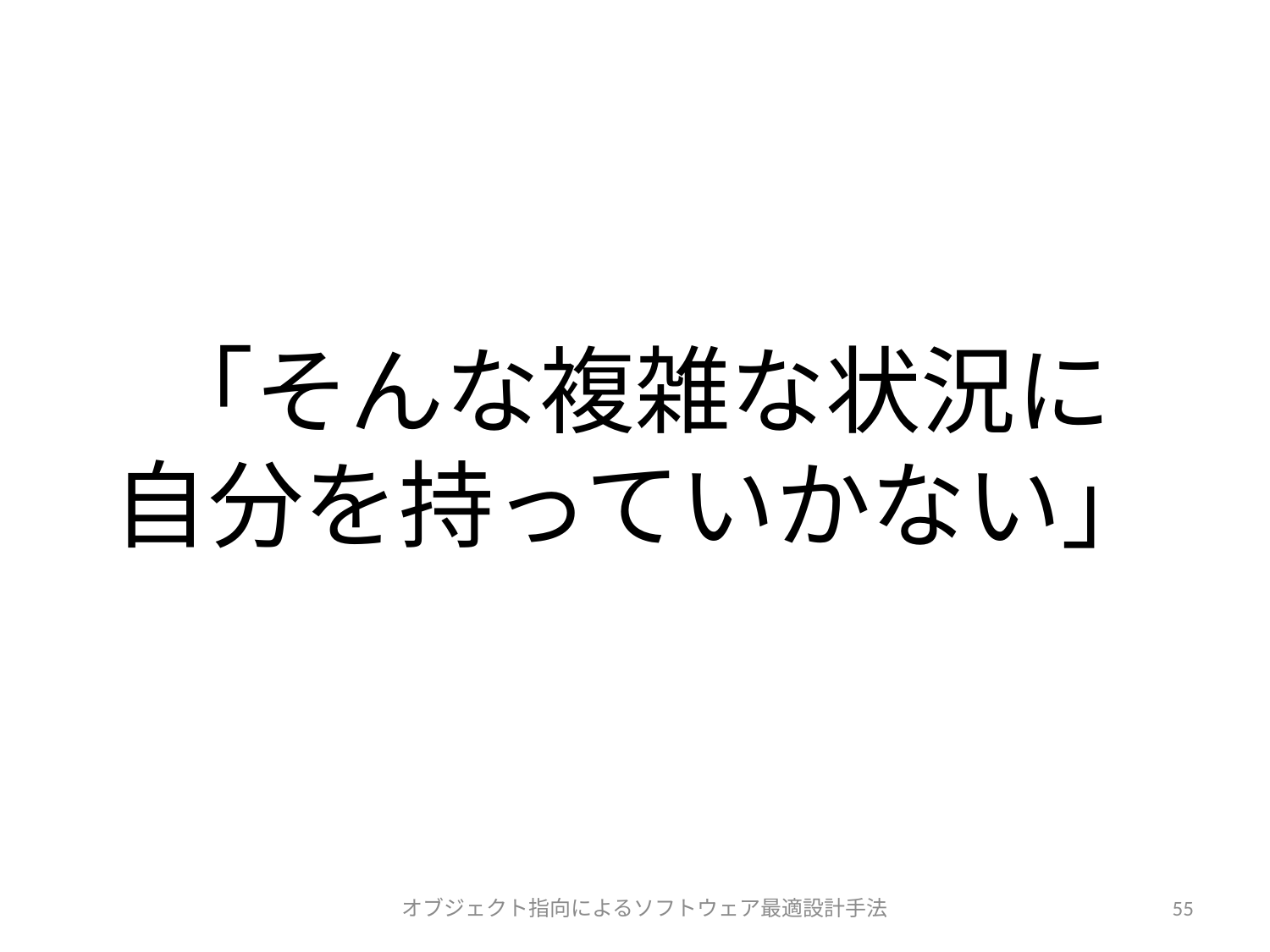

# 「そんな複雑な状況に 自分を持っていかない」
オブジェクト指向によるソフトウェア最適設計手法
55